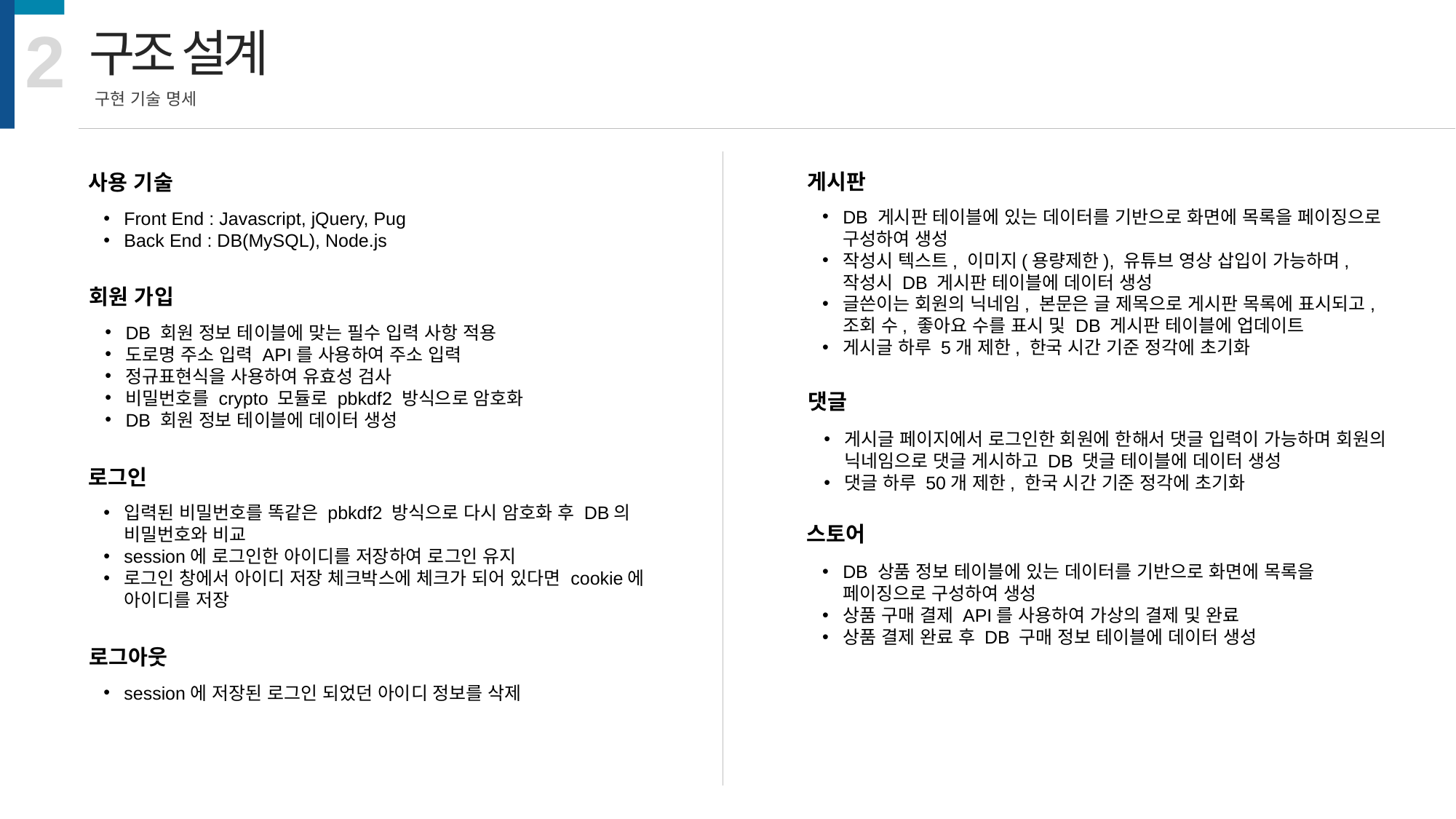

2
구조 설계
구현 기술 명세
게시판
사용 기술
DB 게시판 테이블에 있는 데이터를 기반으로 화면에 목록을 페이징으로 구성하여 생성
작성시 텍스트, 이미지(용량제한), 유튜브 영상 삽입이 가능하며, 작성시 DB 게시판 테이블에 데이터 생성
글쓴이는 회원의 닉네임, 본문은 글 제목으로 게시판 목록에 표시되고, 조회 수, 좋아요 수를 표시 및 DB 게시판 테이블에 업데이트
게시글 하루 5개 제한, 한국 시간 기준 정각에 초기화
Front End : Javascript, jQuery, Pug
Back End : DB(MySQL), Node.js
회원 가입
DB 회원 정보 테이블에 맞는 필수 입력 사항 적용
도로명 주소 입력 API를 사용하여 주소 입력
정규표현식을 사용하여 유효성 검사
비밀번호를 crypto 모듈로 pbkdf2 방식으로 암호화
DB 회원 정보 테이블에 데이터 생성
댓글
게시글 페이지에서 로그인한 회원에 한해서 댓글 입력이 가능하며 회원의 닉네임으로 댓글 게시하고 DB 댓글 테이블에 데이터 생성
댓글 하루 50개 제한, 한국 시간 기준 정각에 초기화
로그인
입력된 비밀번호를 똑같은 pbkdf2 방식으로 다시 암호화 후 DB의 비밀번호와 비교
session에 로그인한 아이디를 저장하여 로그인 유지
로그인 창에서 아이디 저장 체크박스에 체크가 되어 있다면 cookie에 아이디를 저장
스토어
DB 상품 정보 테이블에 있는 데이터를 기반으로 화면에 목록을 페이징으로 구성하여 생성
상품 구매 결제 API를 사용하여 가상의 결제 및 완료
상품 결제 완료 후 DB 구매 정보 테이블에 데이터 생성
로그아웃
session에 저장된 로그인 되었던 아이디 정보를 삭제